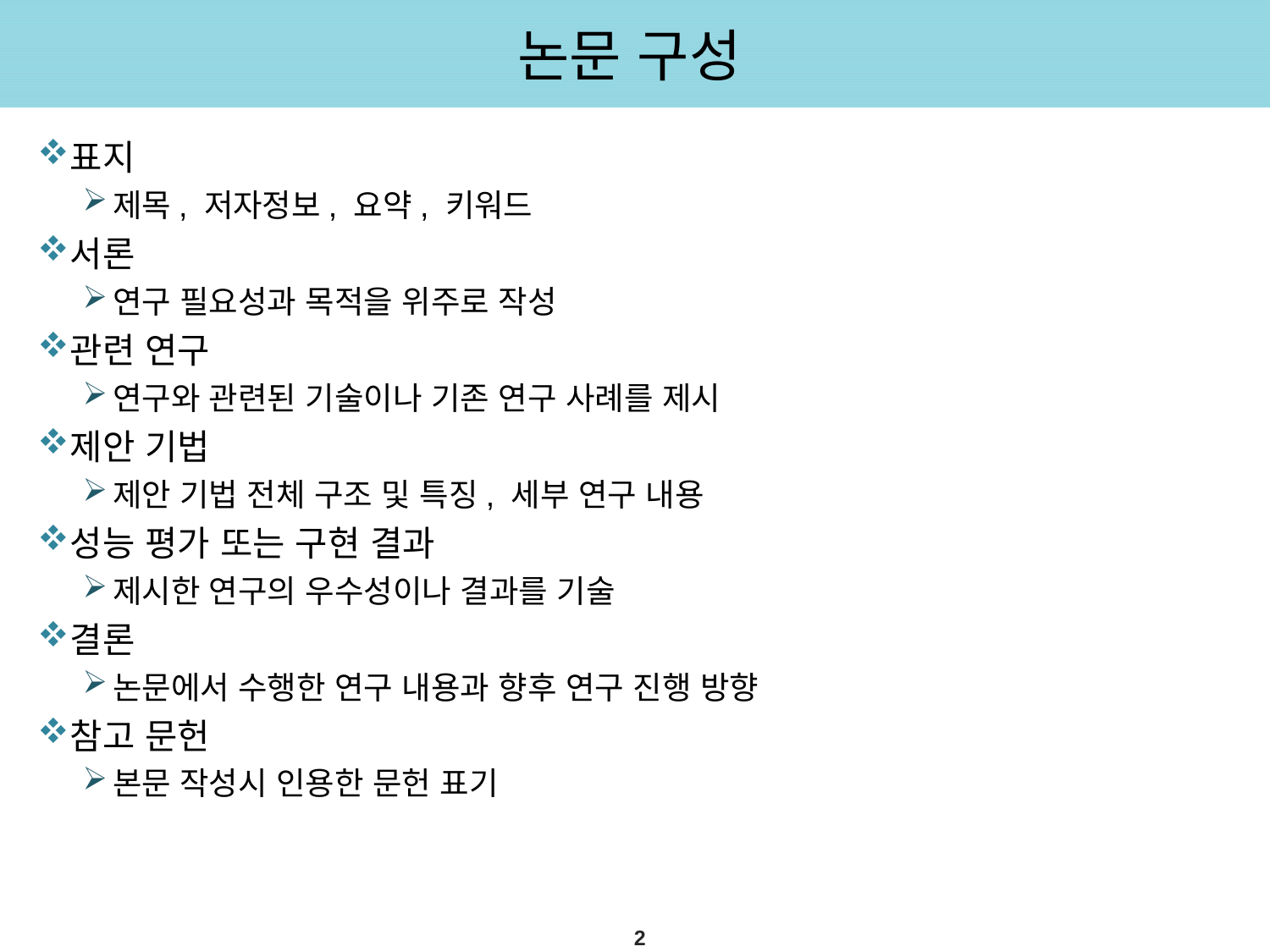

# 논문 구성
표지
제목, 저자정보, 요약, 키워드
서론
연구 필요성과 목적을 위주로 작성
관련 연구
연구와 관련된 기술이나 기존 연구 사례를 제시
제안 기법
제안 기법 전체 구조 및 특징, 세부 연구 내용
성능 평가 또는 구현 결과
제시한 연구의 우수성이나 결과를 기술
결론
논문에서 수행한 연구 내용과 향후 연구 진행 방향
참고 문헌
본문 작성시 인용한 문헌 표기